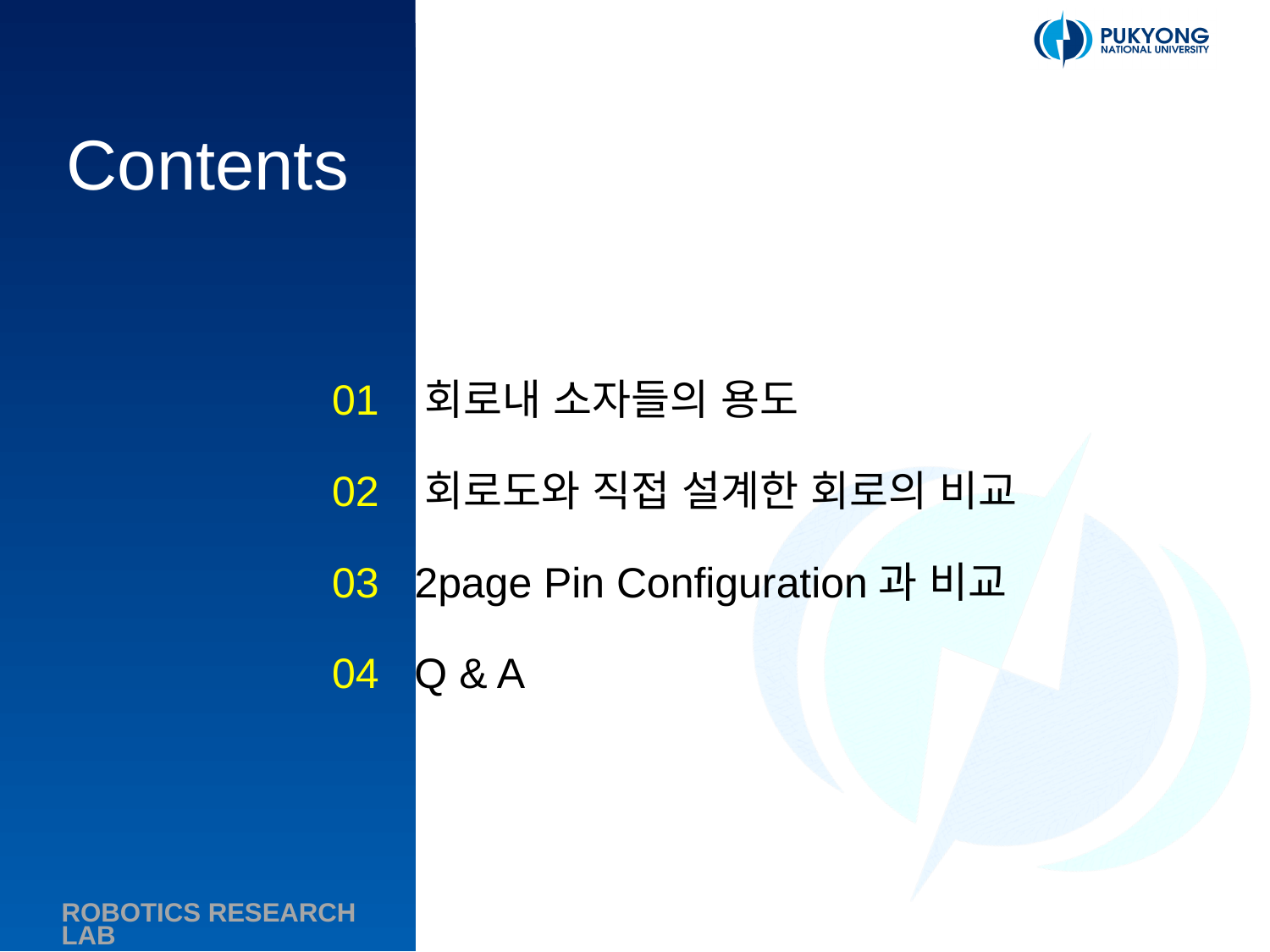

01   회로내 소자들의 용도

02   회로도와 직접 설계한 회로의 비교
03   2page Pin Configuration과 비교

04   Q & A

2